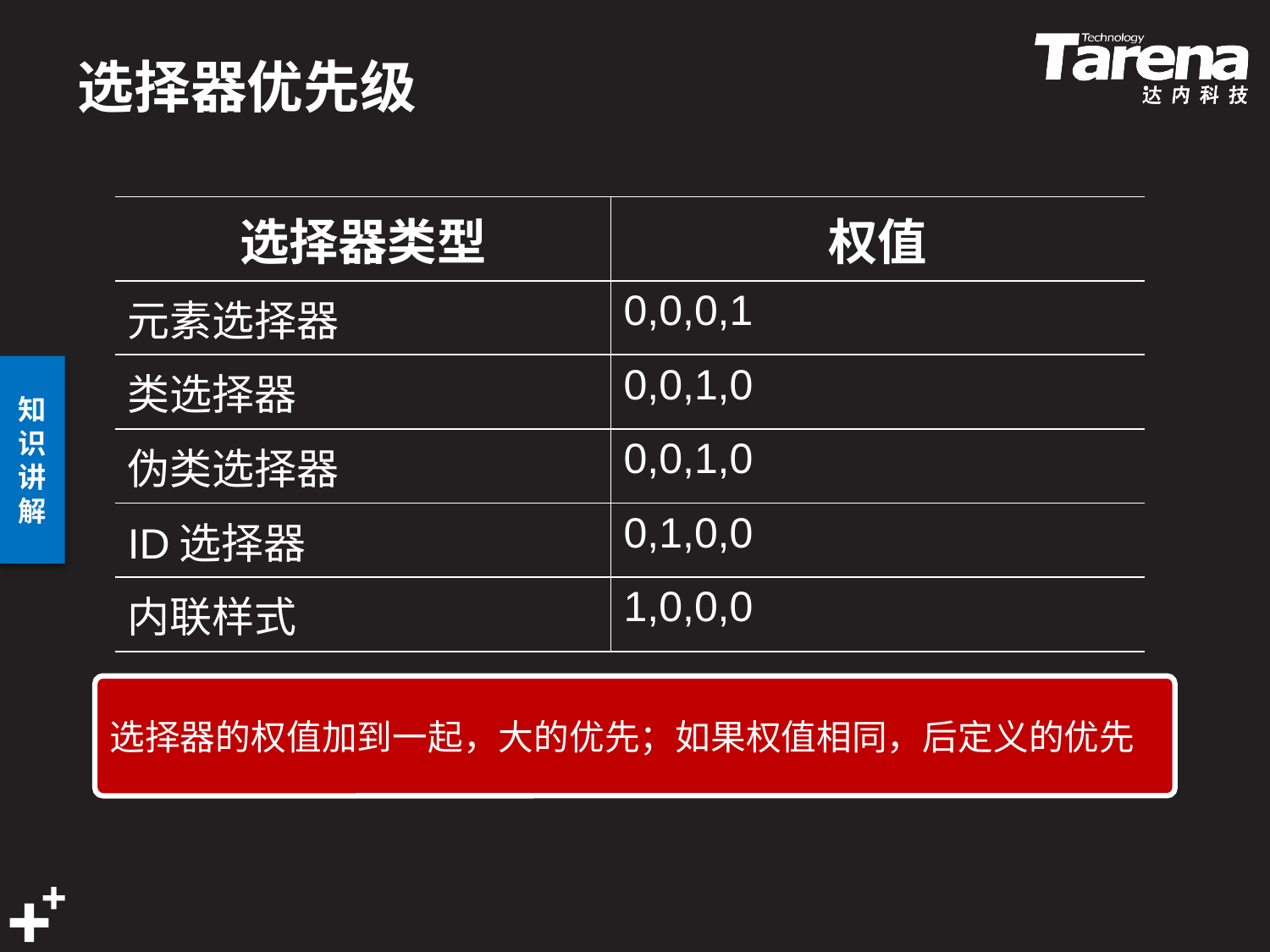

# 选择器优先级
| 选择器类型 | 权值 |
| --- | --- |
| 元素选择器 | 0,0,0,1 |
| 类选择器 | 0,0,1,0 |
| 伪类选择器 | 0,0,1,0 |
| ID选择器 | 0,1,0,0 |
| 内联样式 | 1,0,0,0 |
选择器的权值加到一起，大的优先；如果权值相同，后定义的优先